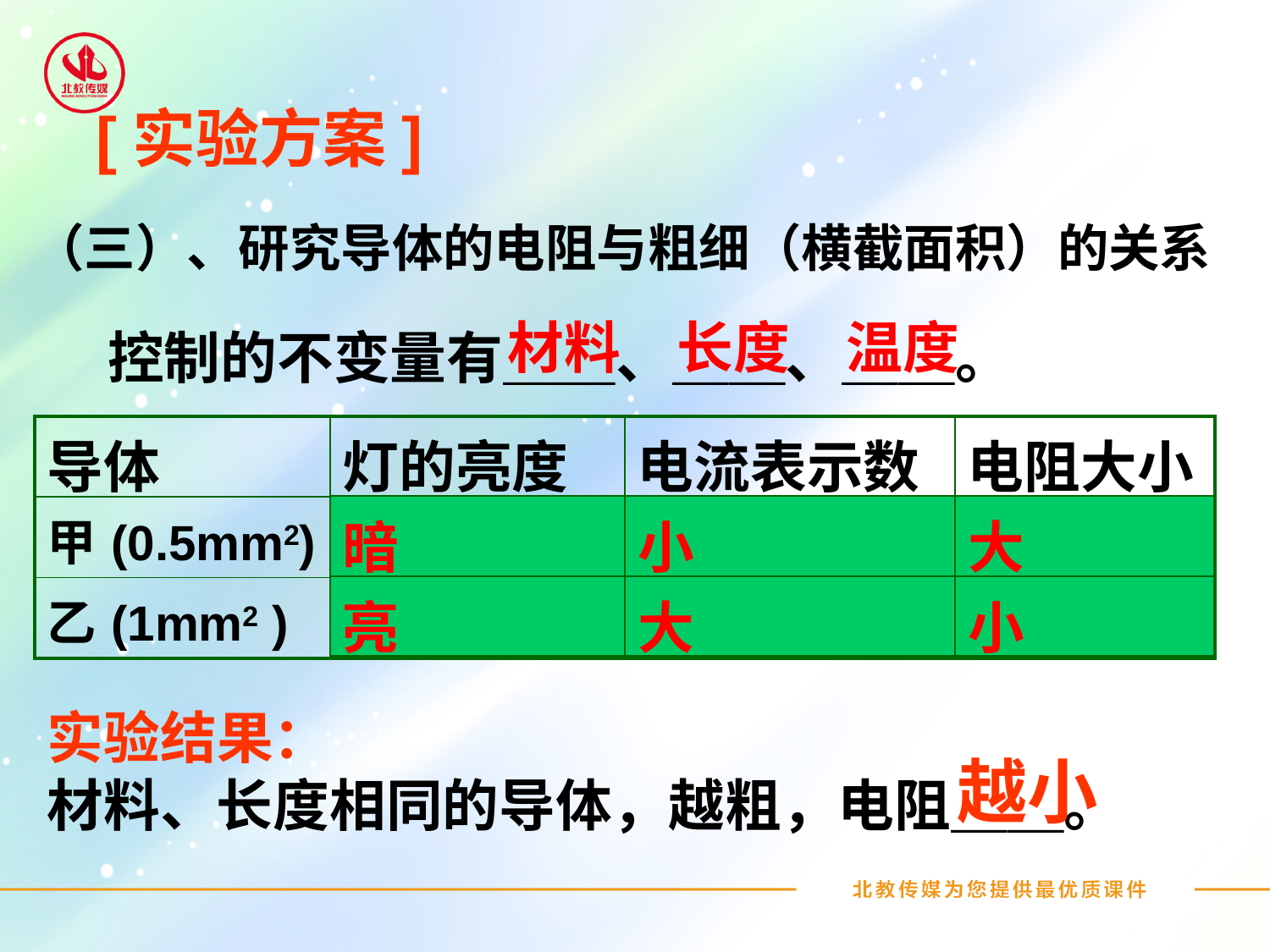

[实验方案]
（三）、研究导体的电阻与粗细（横截面积）的关系
材料　长度　温度
控制的不变量有＿＿、＿＿、＿＿。
| 导体 | 灯的亮度 | 电流表示数 | 电阻大小 |
| --- | --- | --- | --- |
| 甲(0.5mm2) | 暗 | 小 | 大 |
| 乙(1mm2 ) | 亮 | 大 | 小 |
| 暗 | 小 | 大 |
| --- | --- | --- |
| 亮 | 大 | 小 |
实验结果：
材料、长度相同的导体，越粗，电阻＿＿。
越小